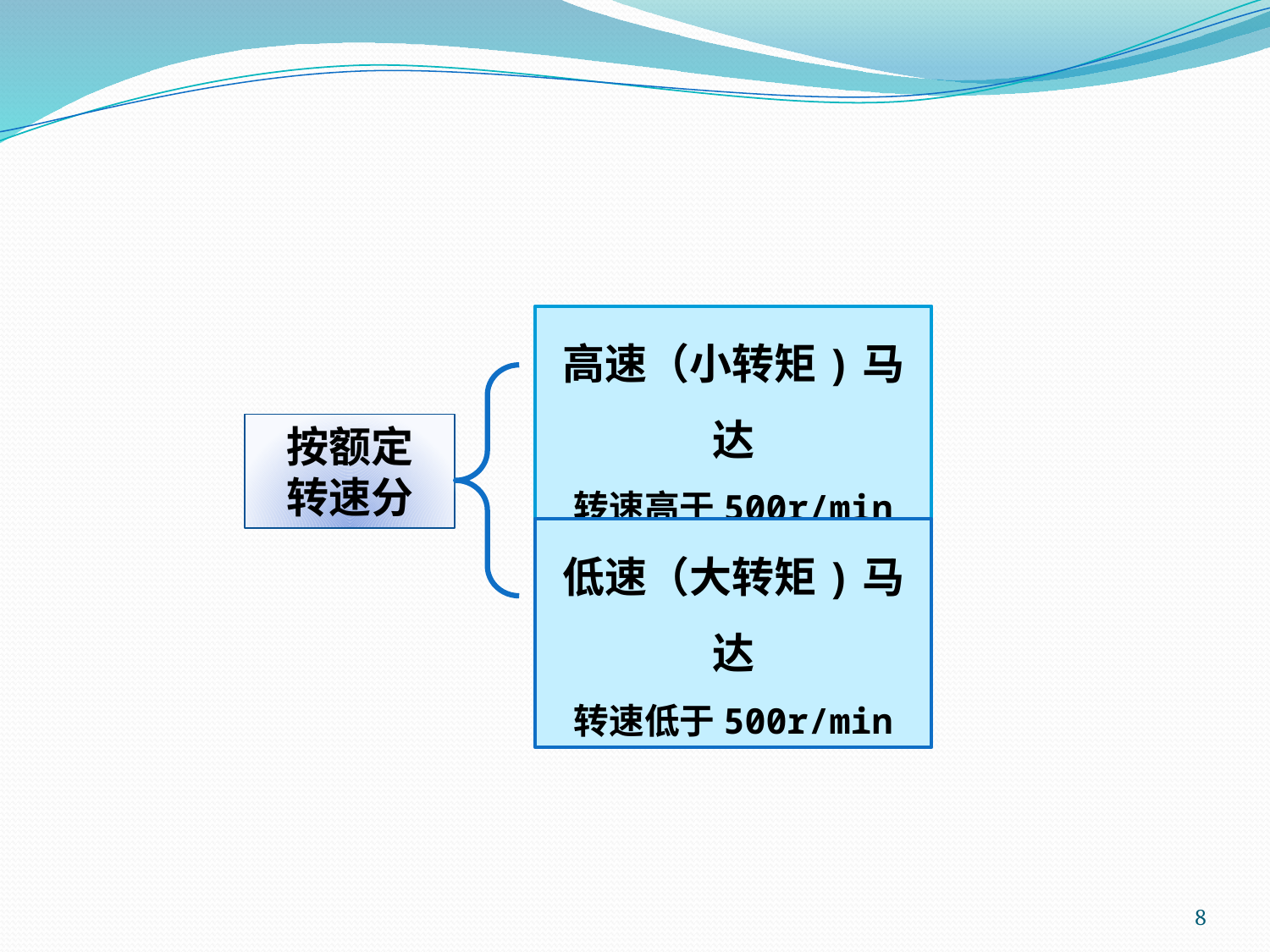

高速（小转矩)马达
转速高于500r/min

按额定
转速分
低速（大转矩)马达
转速低于500r/min
8